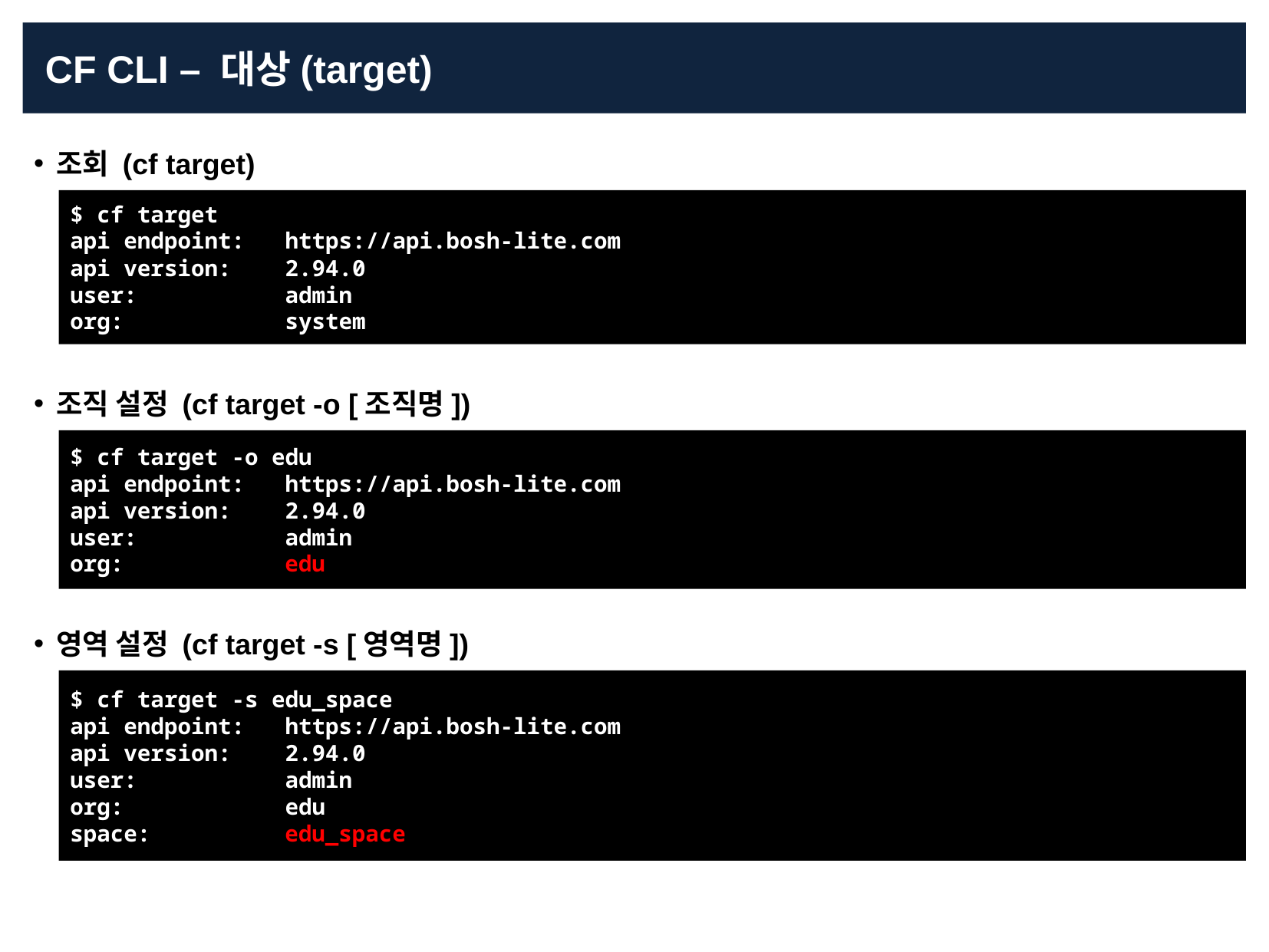

CF CLI – 대상(target)
조회 (cf target)
$ cf target
api endpoint:   https://api.bosh-lite.com
api version:    2.94.0
user:           admin
org:            system
조직 설정 (cf target -o [조직명])
$ cf target -o edu
api endpoint:   https://api.bosh-lite.com
api version:    2.94.0
user:           admin
org:            edu
영역 설정 (cf target -s [영역명])
$ cf target -s edu_space
api endpoint:   https://api.bosh-lite.com
api version:    2.94.0
user:           admin
org:            edu
space:          edu_space